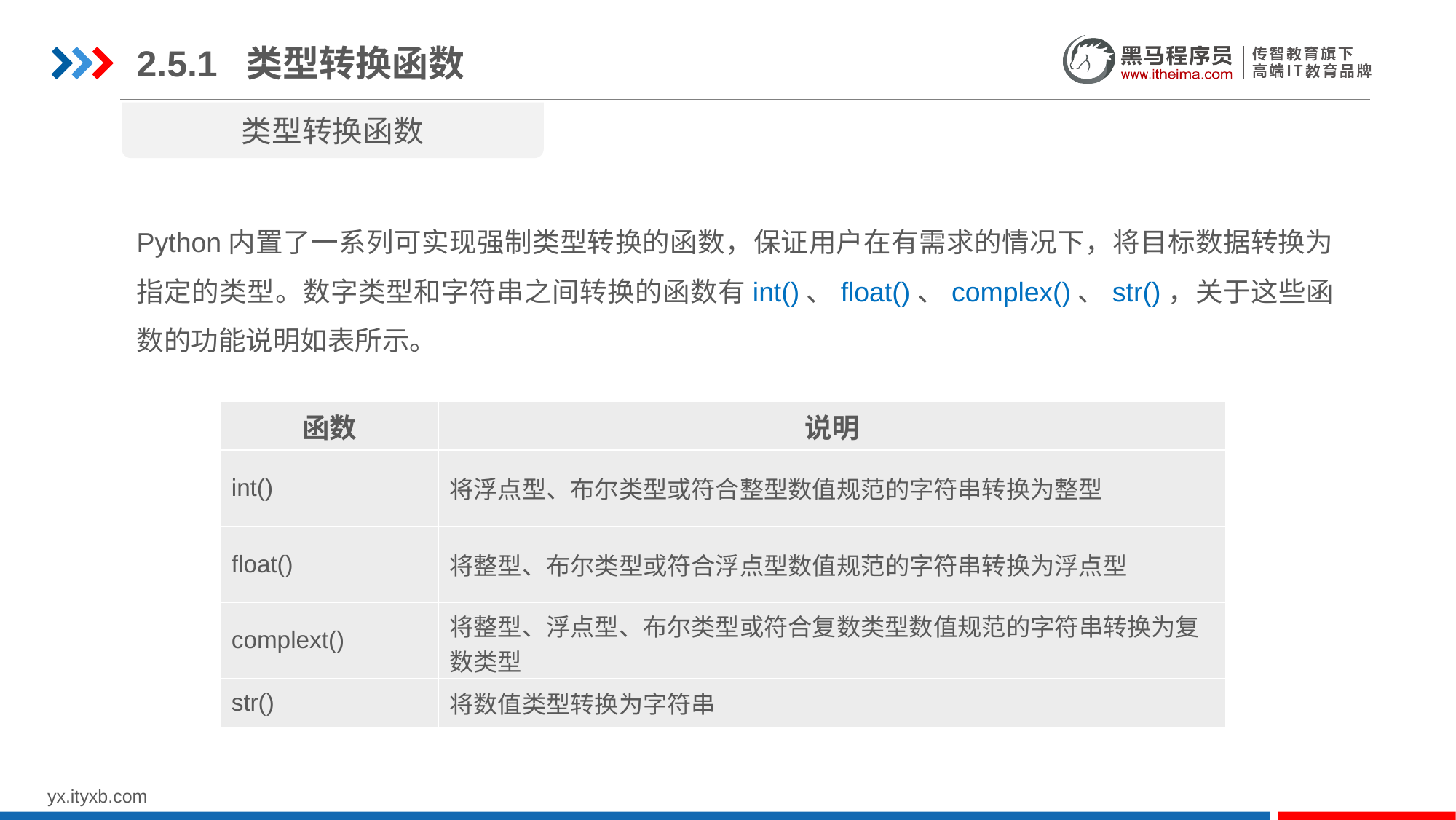

2.5.1  类型转换函数

类型转换函数
Python内置了一系列可实现强制类型转换的函数，保证用户在有需求的情况下，将目标数据转换为指定的类型。数字类型和字符串之间转换的函数有int()、float()、complex()、str()，关于这些函数的功能说明如表所示。
| 函数 | 说明 |
| --- | --- |
| int() | 将浮点型、布尔类型或符合整型数值规范的字符串转换为整型 |
| float() | 将整型、布尔类型或符合浮点型数值规范的字符串转换为浮点型 |
| complext() | 将整型、浮点型、布尔类型或符合复数类型数值规范的字符串转换为复数类型 |
| str() | 将数值类型转换为字符串 |